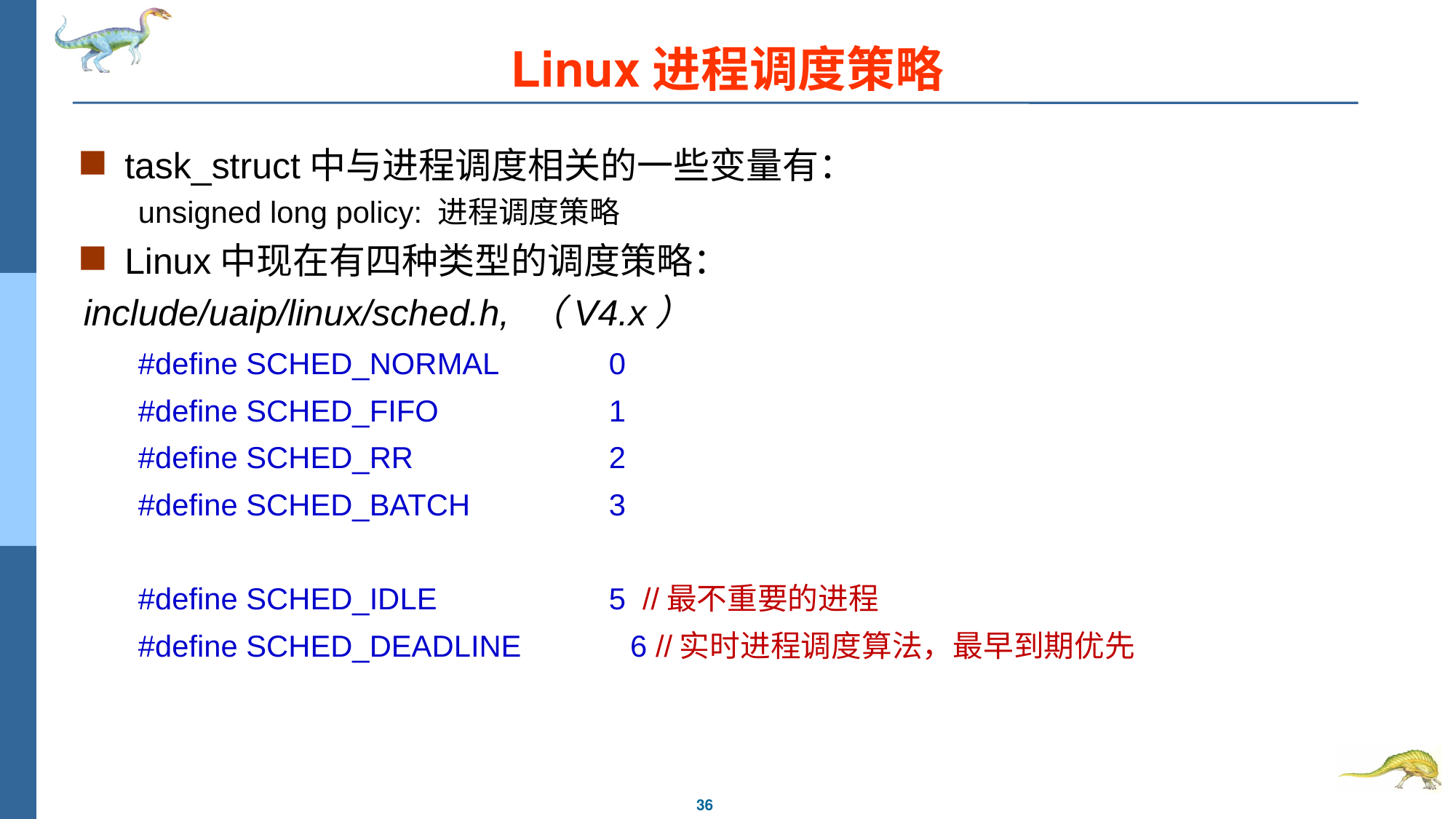

# Linux进程调度策略
task_struct中与进程调度相关的一些变量有：
unsigned long policy: 进程调度策略
Linux中现在有四种类型的调度策略：
include/uaip/linux/sched.h, （V4.x）
#define SCHED_NORMAL		0
#define SCHED_FIFO		1
#define SCHED_RR		2
#define SCHED_BATCH		3

#define SCHED_IDLE		5  //最不重要的进程
#define SCHED_DEADLINE             6 //实时进程调度算法，最早到期优先